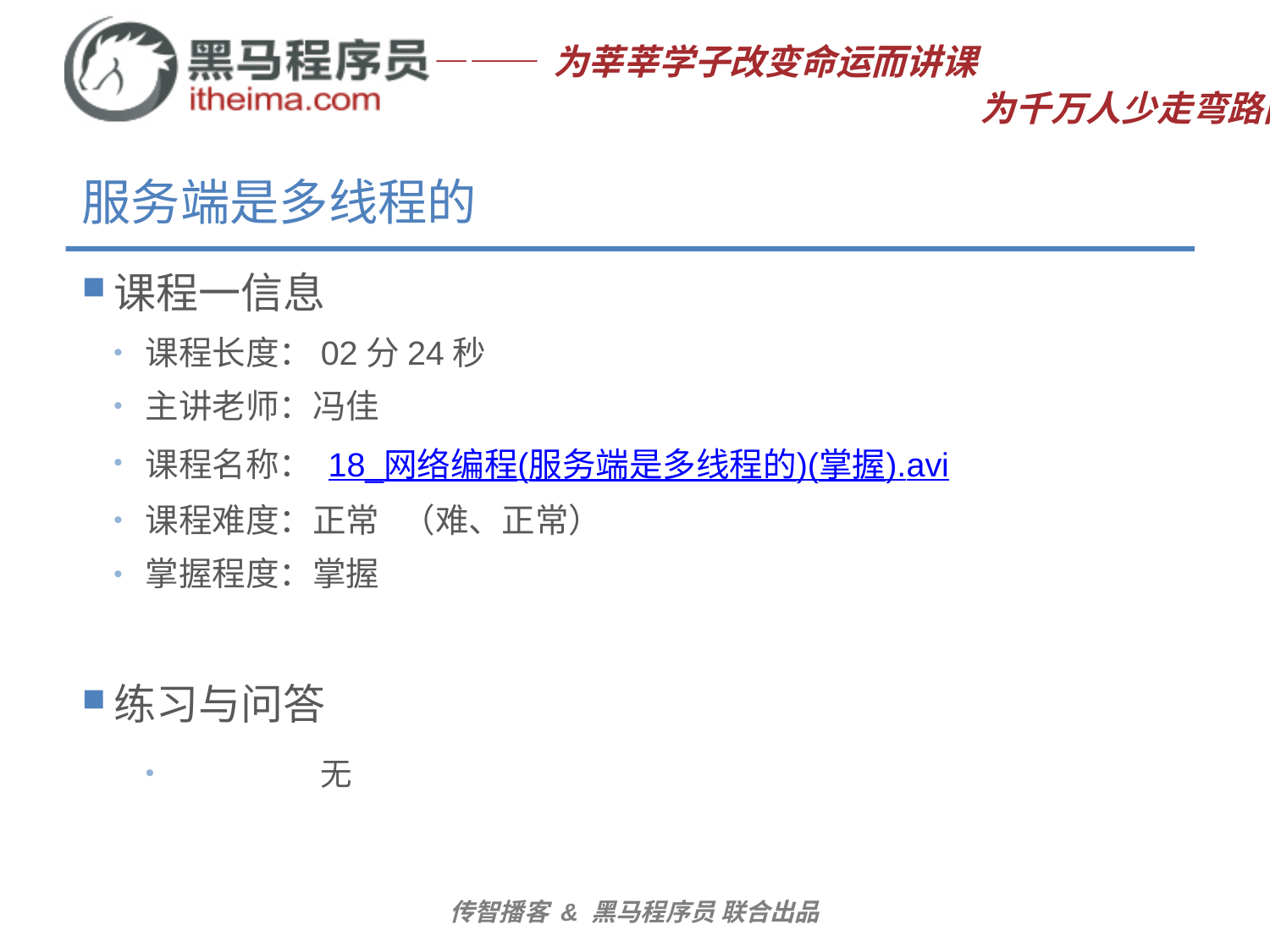

# 服务端是多线程的
课程一信息
课程长度：02分24秒
主讲老师：冯佳
课程名称： 18_网络编程(服务端是多线程的)(掌握).avi
课程难度：正常   （难、正常）
掌握程度：掌握

练习与问答
	无